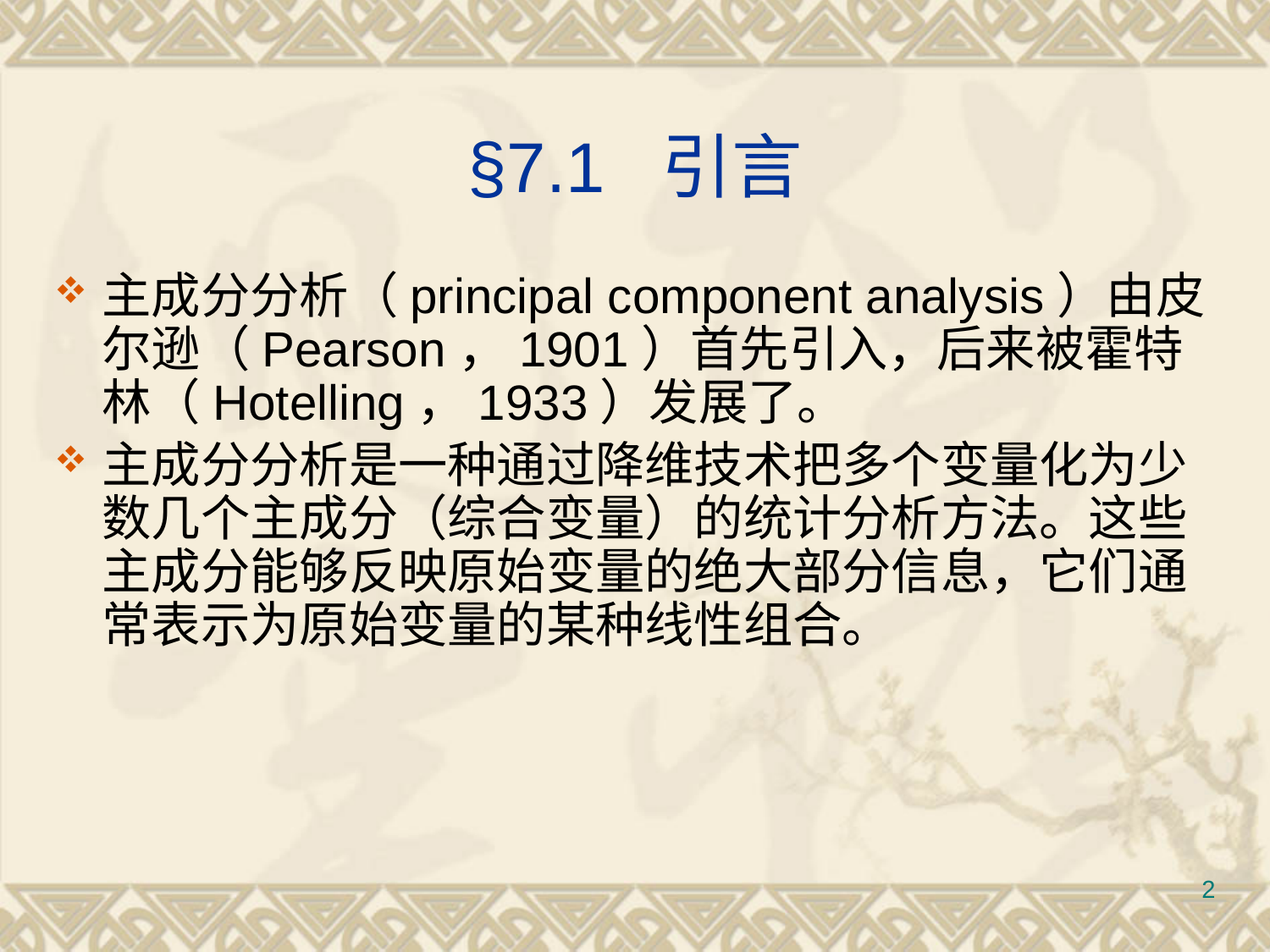

# §7.1  引言
主成分分析（principal component analysis）由皮尔逊（Pearson，1901）首先引入，后来被霍特林（Hotelling，1933）发展了。
主成分分析是一种通过降维技术把多个变量化为少数几个主成分（综合变量）的统计分析方法。这些主成分能够反映原始变量的绝大部分信息，它们通常表示为原始变量的某种线性组合。
2